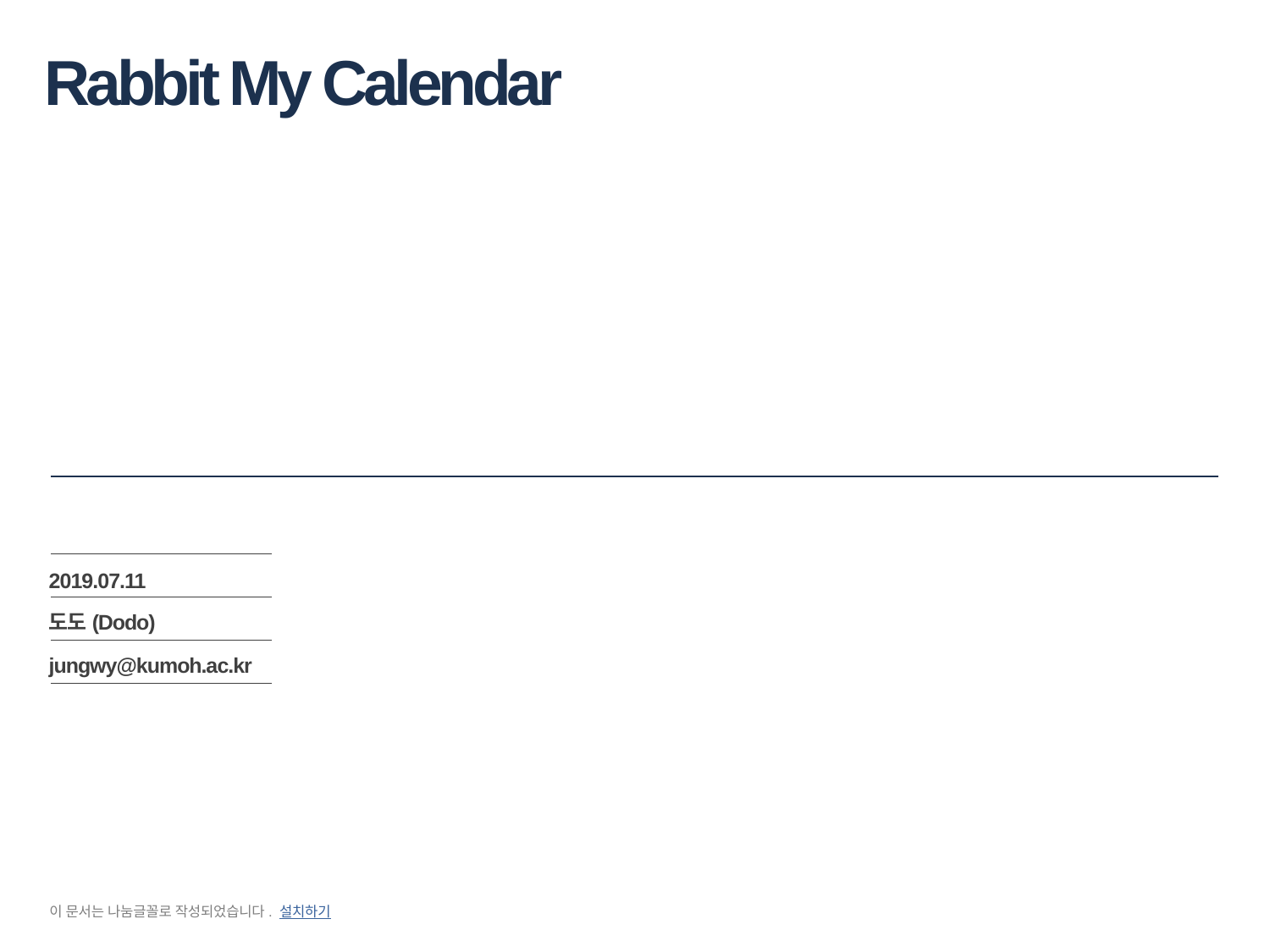

# Rabbit My Calendar
2019.07.11
도도(Dodo)
jungwy@kumoh.ac.kr
이 문서는 나눔글꼴로 작성되었습니다. 설치하기